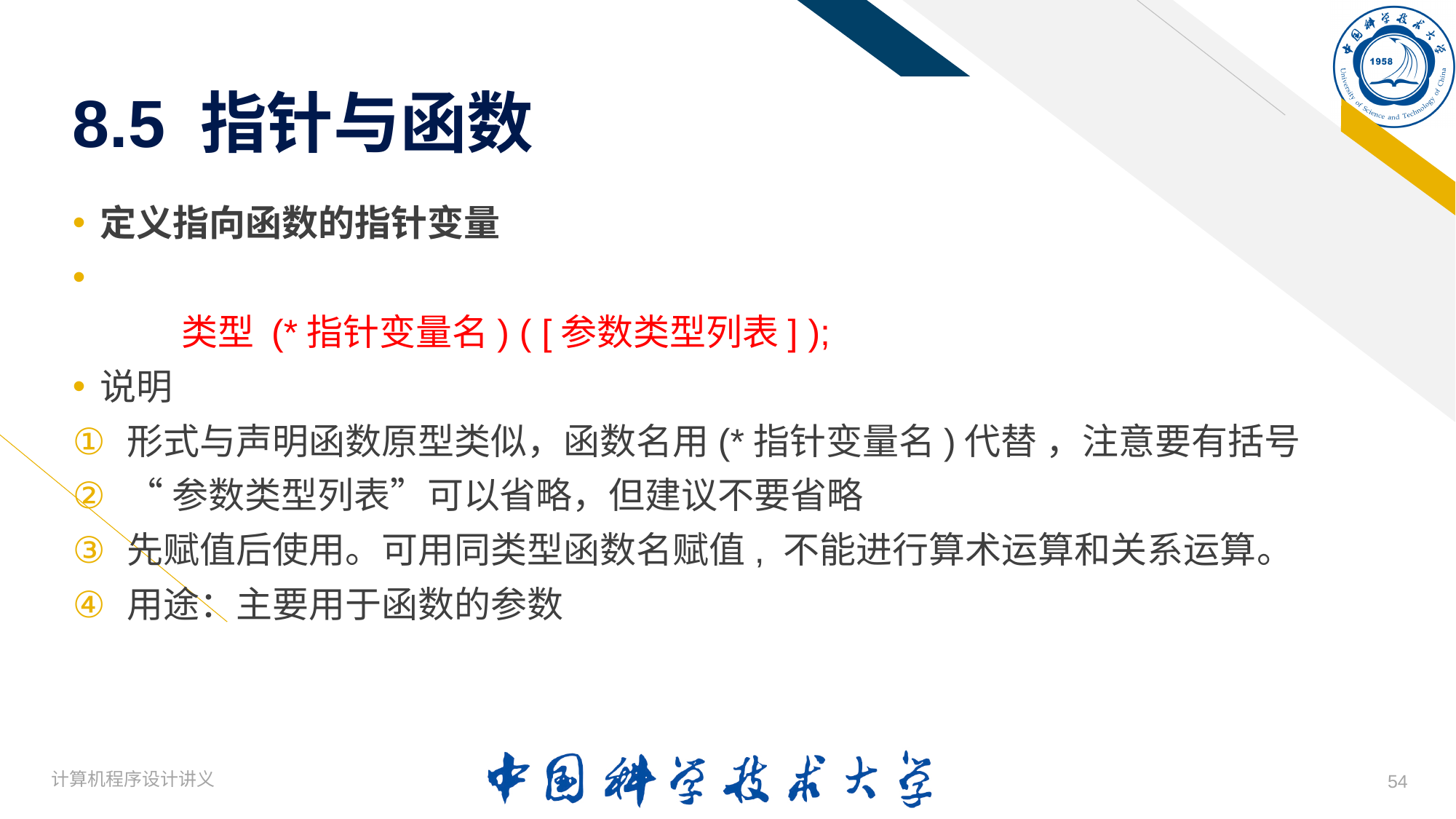

# 8.5 指针与函数
定义指向函数的指针变量

	类型 (*指针变量名) ( [参数类型列表] );
说明
形式与声明函数原型类似，函数名用(*指针变量名)代替 ，注意要有括号
“参数类型列表”可以省略，但建议不要省略
先赋值后使用。可用同类型函数名赋值, 不能进行算术运算和关系运算。
用途：主要用于函数的参数

计算机程序设计讲义
54